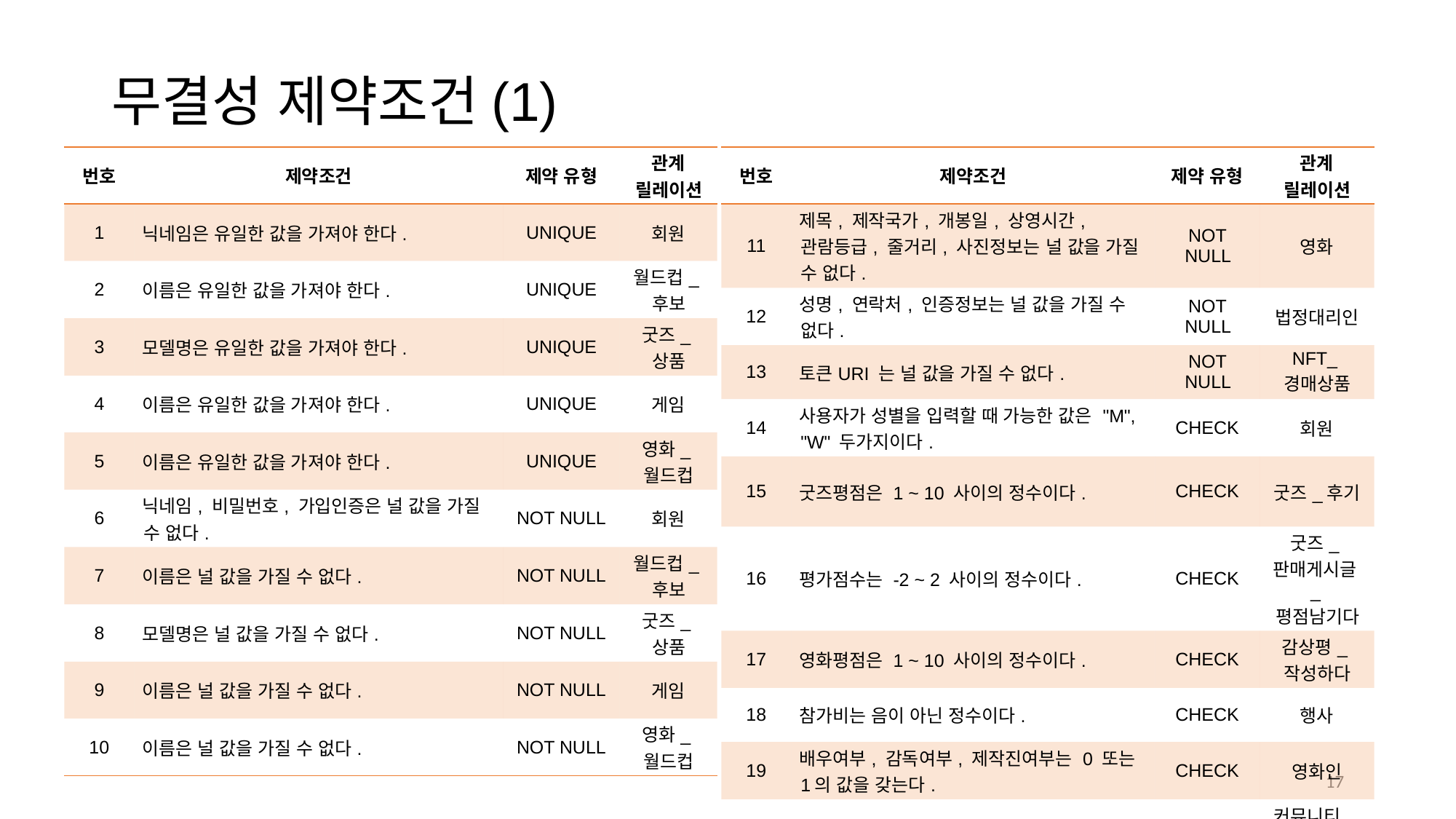

무결성 제약조건(1)
| 번호 | 제약조건 | 제약 유형 | 관계 릴레이션 |
| --- | --- | --- | --- |
| 1 | 닉네임은 유일한 값을 가져야 한다. | UNIQUE | 회원 |
| 2 | 이름은 유일한 값을 가져야 한다. | UNIQUE | 월드컵\_후보 |
| 3 | 모델명은 유일한 값을 가져야 한다. | UNIQUE | 굿즈\_상품 |
| 4 | 이름은 유일한 값을 가져야 한다. | UNIQUE | 게임 |
| 5 | 이름은 유일한 값을 가져야 한다. | UNIQUE | 영화\_월드컵 |
| 6 | 닉네임, 비밀번호, 가입인증은 널 값을 가질 수 없다. | NOT NULL | 회원 |
| 7 | 이름은 널 값을 가질 수 없다. | NOT NULL | 월드컵\_후보 |
| 8 | 모델명은 널 값을 가질 수 없다. | NOT NULL | 굿즈\_상품 |
| 9 | 이름은 널 값을 가질 수 없다. | NOT NULL | 게임 |
| 10 | 이름은 널 값을 가질 수 없다. | NOT NULL | 영화\_월드컵 |
| 번호 | 제약조건 | 제약 유형 | 관계 릴레이션 |
| --- | --- | --- | --- |
| 11 | 제목, 제작국가, 개봉일, 상영시간, 관람등급, 줄거리, 사진정보는 널 값을 가질 수 없다. | NOT NULL | 영화 |
| 12 | 성명, 연락처, 인증정보는 널 값을 가질 수 없다. | NOT NULL | 법정대리인 |
| 13 | 토큰URI 는 널 값을 가질 수 없다. | NOT NULL | NFT\_경매상품 |
| 14 | 사용자가 성별을 입력할 때 가능한 값은 "M", "W" 두가지이다. | CHECK | 회원 |
| 15 | 굿즈평점은 1 ~ 10 사이의 정수이다. | CHECK | 굿즈\_후기 |
| 16 | 평가점수는 -2 ~ 2 사이의 정수이다. | CHECK | 굿즈\_판매게시글\_평점남기다 |
| 17 | 영화평점은 1 ~ 10 사이의 정수이다. | CHECK | 감상평\_작성하다 |
| 18 | 참가비는 음이 아닌 정수이다. | CHECK | 행사 |
| 19 | 배우여부, 감독여부, 제작진여부는 0 또는 1의 값을 갖는다. | CHECK | 영화인 |
| 20 | 공지여부는 0 또는 1의 값을 갖는다. | CHECK | 커뮤니티\_게시글 |
17